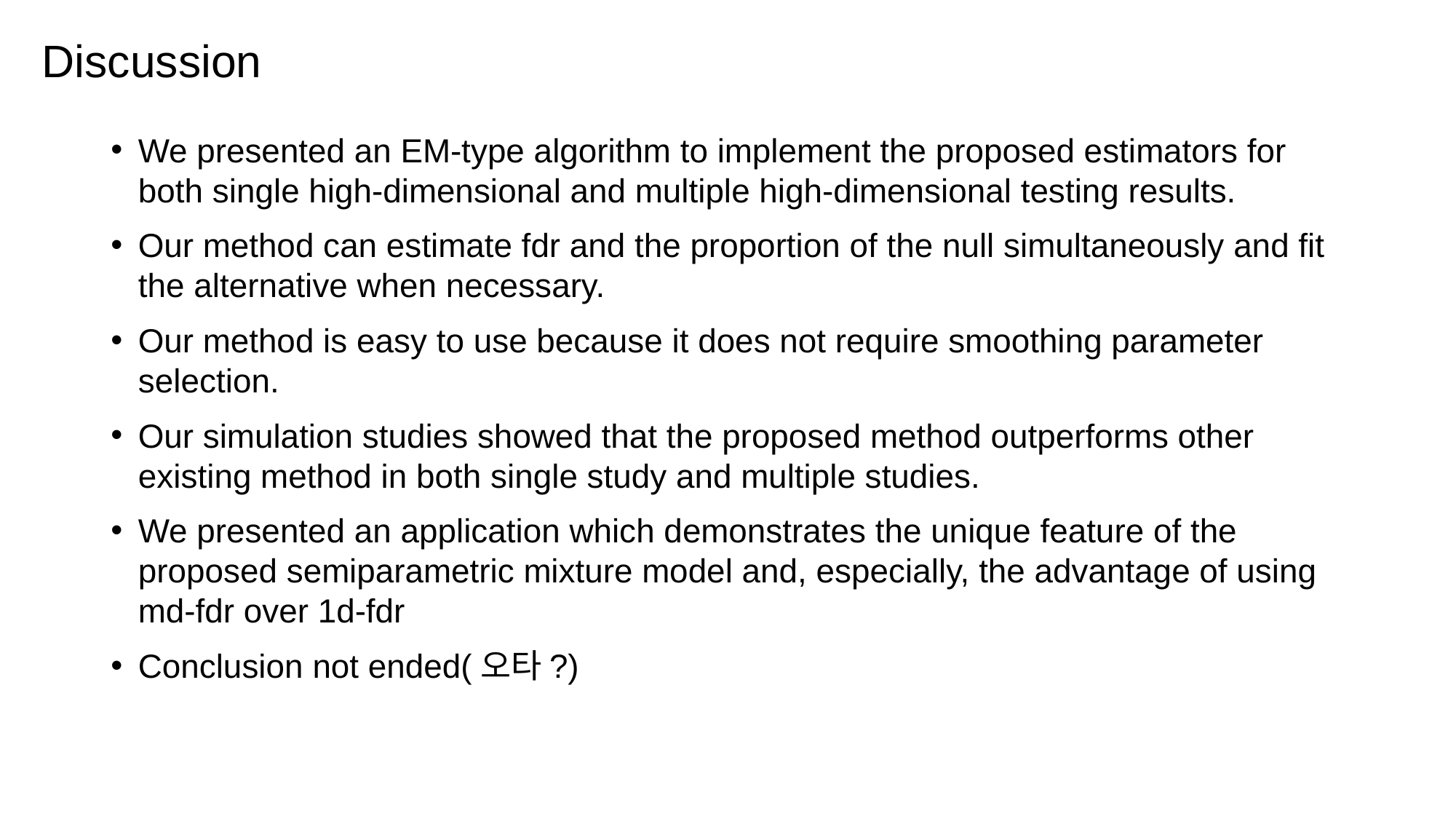

# Discussion
We presented an EM-type algorithm to implement the proposed estimators for both single high-dimensional and multiple high-dimensional testing results.
Our method can estimate fdr and the proportion of the null simultaneously and fit the alternative when necessary.
Our method is easy to use because it does not require smoothing parameter selection.
Our simulation studies showed that the proposed method outperforms other existing method in both single study and multiple studies.
We presented an application which demonstrates the unique feature of the proposed semiparametric mixture model and, especially, the advantage of using md-fdr over 1d-fdr
Conclusion not ended(오타?)